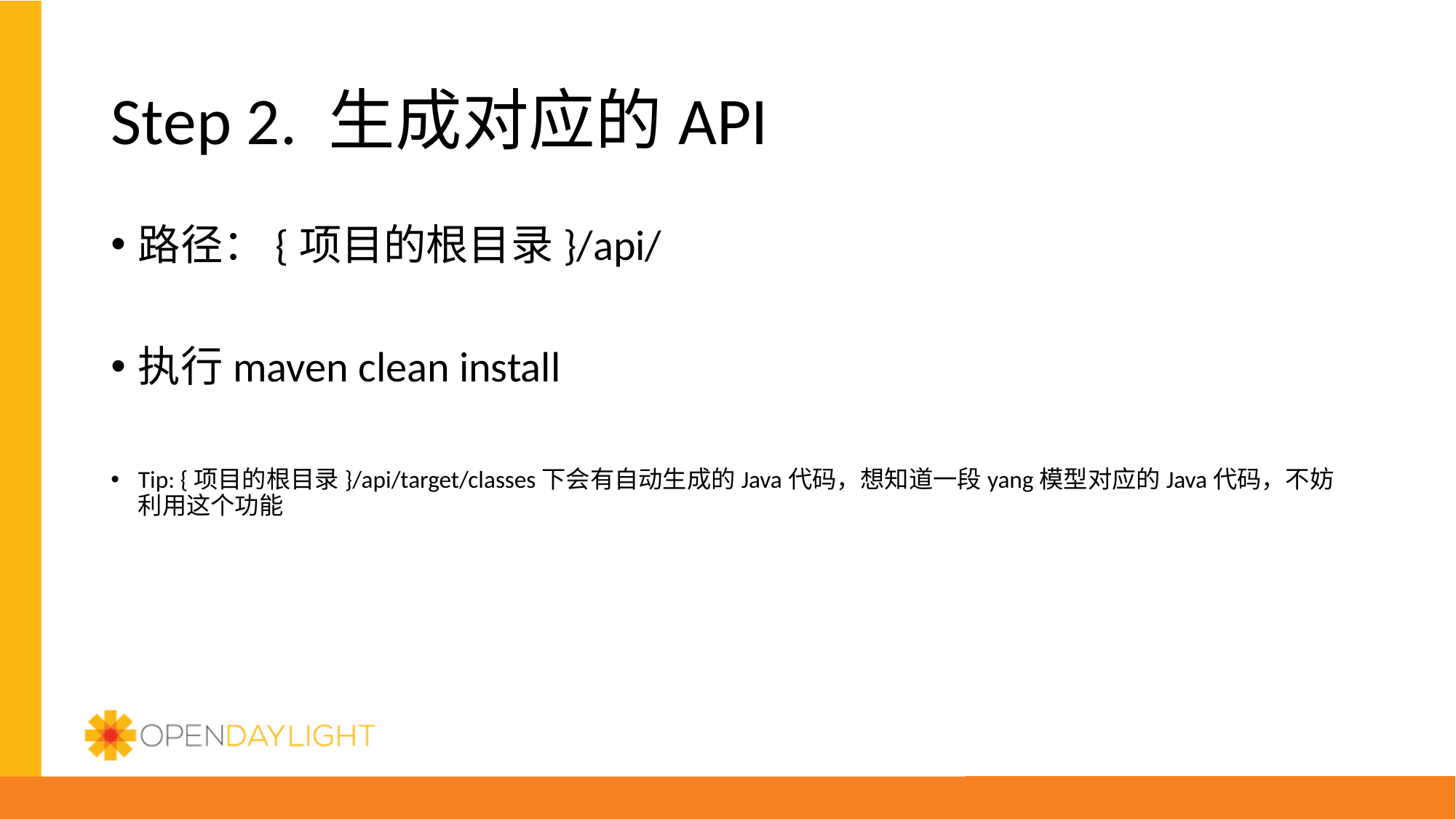

# Step 2. 生成对应的API
路径：{项目的根目录}/api/

执行maven clean install

Tip: {项目的根目录}/api/target/classes下会有自动生成的Java代码，想知道一段yang模型对应的Java代码，不妨利用这个功能